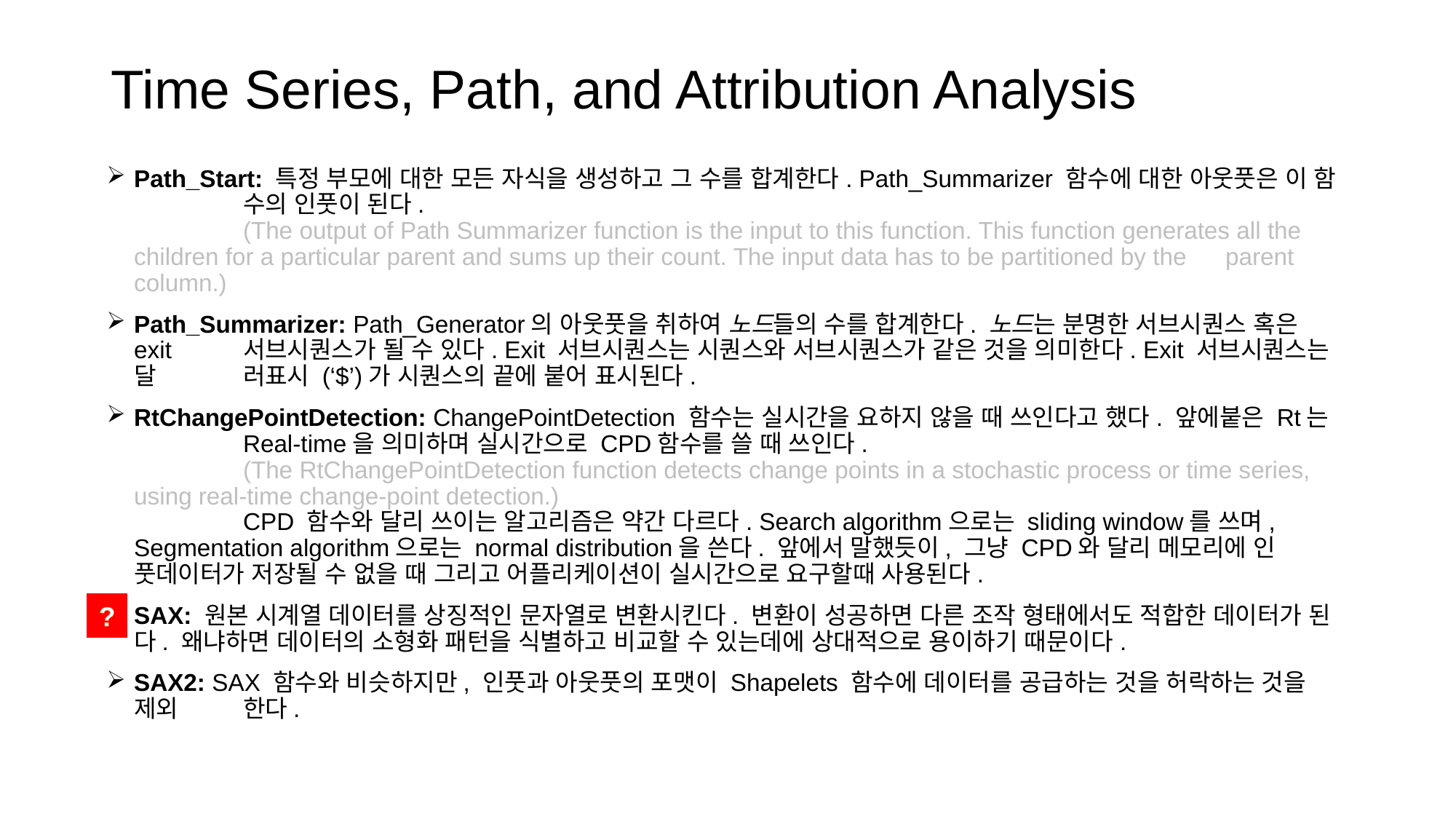

# Time Series, Path, and Attribution Analysis
Path_Start: 특정 부모에 대한 모든 자식을 생성하고 그 수를 합계한다. Path_Summarizer 함수에 대한 아웃풋은 이 함	수의 인풋이 된다.
	(The output of Path Summarizer function is the input to this function. This function generates all the 	children for a particular parent and sums up their count. The input data has to be partitioned by the 	parent column.)
Path_Summarizer: Path_Generator의 아웃풋을 취하여 노드들의 수를 합계한다. 노드는 분명한 서브시퀀스 혹은 exit 	서브시퀀스가 될 수 있다. Exit 서브시퀀스는 시퀀스와 서브시퀀스가 같은 것을 의미한다. Exit 서브시퀀스는 달	러표시 (‘$’)가 시퀀스의 끝에 붙어 표시된다.
RtChangePointDetection: ChangePointDetection 함수는 실시간을 요하지 않을 때 쓰인다고 했다. 앞에붙은 Rt는 	Real-time을 의미하며 실시간으로 CPD함수를 쓸 때 쓰인다.
	(The RtChangePointDetection function detects change points in a stochastic process or time series, 	using real-time change-point detection.)
	CPD 함수와 달리 쓰이는 알고리즘은 약간 다르다. Search algorithm으로는 sliding window를 쓰며, 	Segmentation algorithm으로는 normal distribution을 쓴다. 앞에서 말했듯이, 그냥 CPD와 달리 메모리에 인	풋데이터가 저장될 수 없을 때 그리고 어플리케이션이 실시간으로 요구할때 사용된다.
SAX: 원본 시계열 데이터를 상징적인 문자열로 변환시킨다. 변환이 성공하면 다른 조작 형태에서도 적합한 데이터가 된	다. 왜냐하면 데이터의 소형화 패턴을 식별하고 비교할 수 있는데에 상대적으로 용이하기 때문이다.
SAX2: SAX 함수와 비슷하지만, 인풋과 아웃풋의 포맷이 Shapelets 함수에 데이터를 공급하는 것을 허락하는 것을 제외 	한다.

?